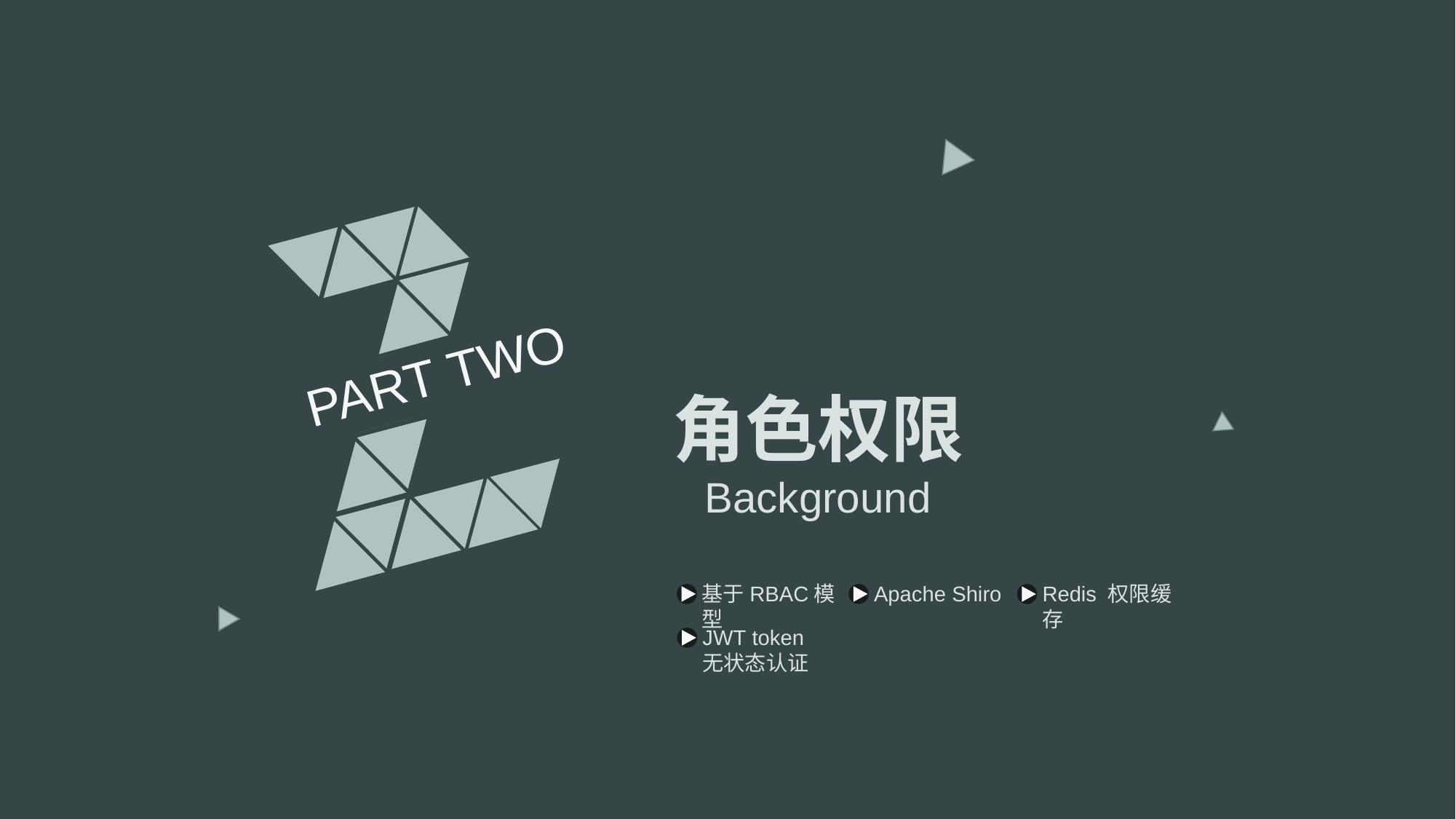

PART TWO
角色权限
Background

基于RBAC模型

Apache Shiro

Redis 权限缓存

JWT token
无状态认证